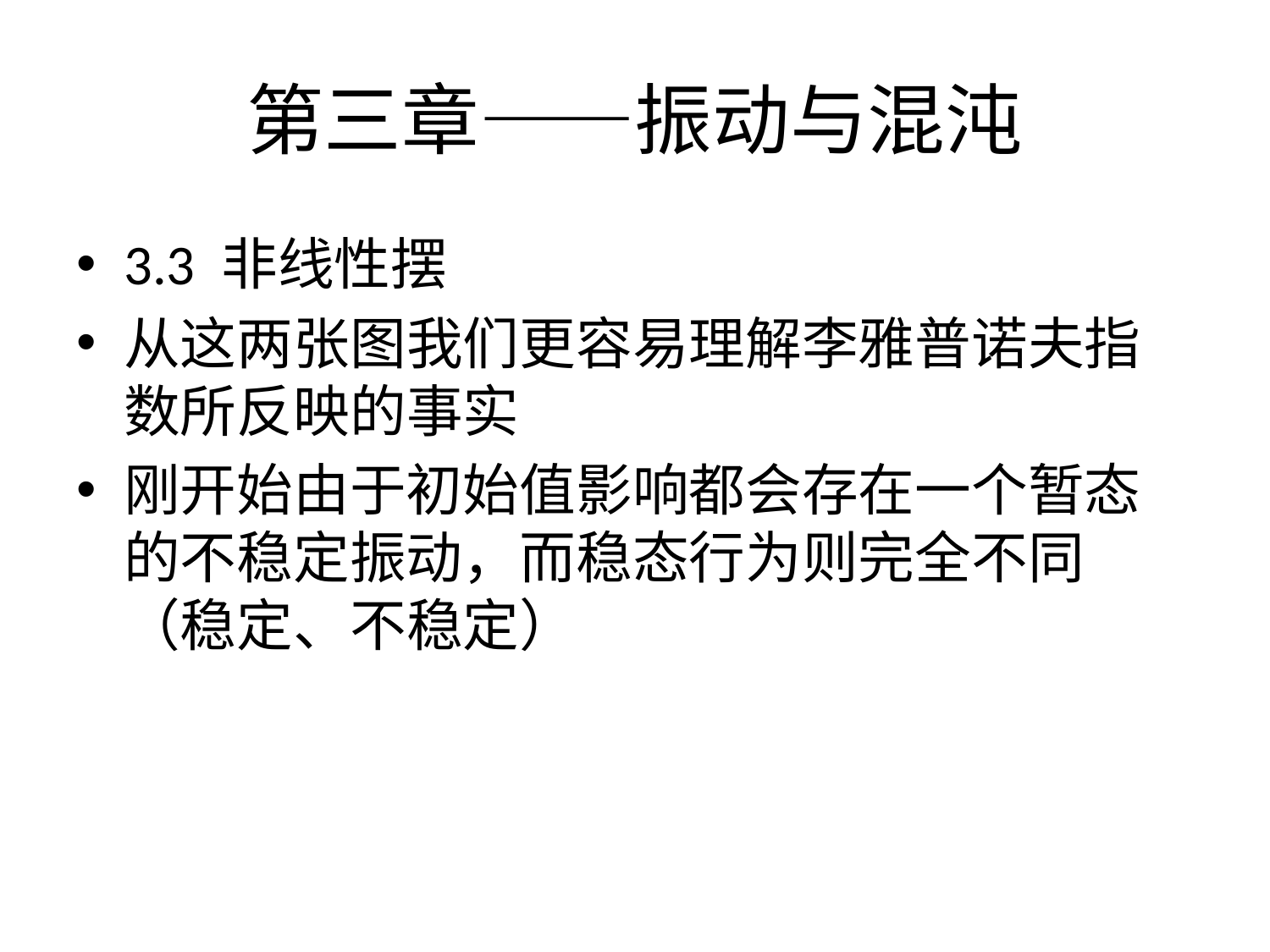

# 第三章——振动与混沌
3.3 非线性摆
从这两张图我们更容易理解李雅普诺夫指数所反映的事实
刚开始由于初始值影响都会存在一个暂态的不稳定振动，而稳态行为则完全不同（稳定、不稳定）